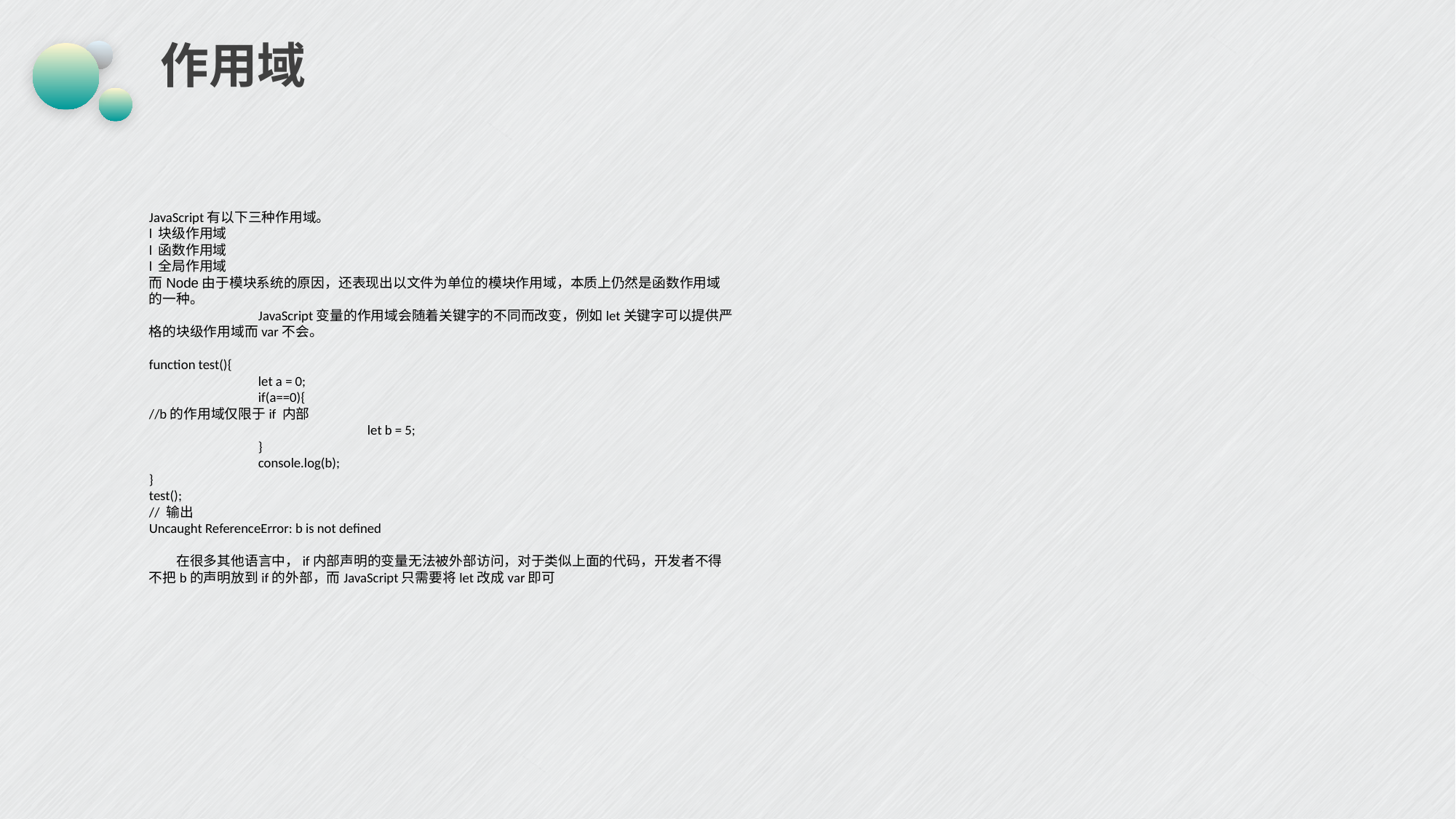

# 作用域

JavaScript有以下三种作用域。l 块级作用域l 函数作用域l 全局作用域而Node由于模块系统的原因，还表现出以文件为单位的模块作用域，本质上仍然是函数作用域的一种。 	JavaScript变量的作用域会随着关键字的不同而改变，例如let关键字可以提供严格的块级作用域而var不会。 function test(){	let a = 0;	if(a==0){//b的作用域仅限于if 内部		let b = 5;	}	console.log(b);}test();// 输出Uncaught ReferenceError: b is not defined 在很多其他语言中，if内部声明的变量无法被外部访问，对于类似上面的代码，开发者不得不把b的声明放到if的外部，而JavaScript只需要将let改成var即可